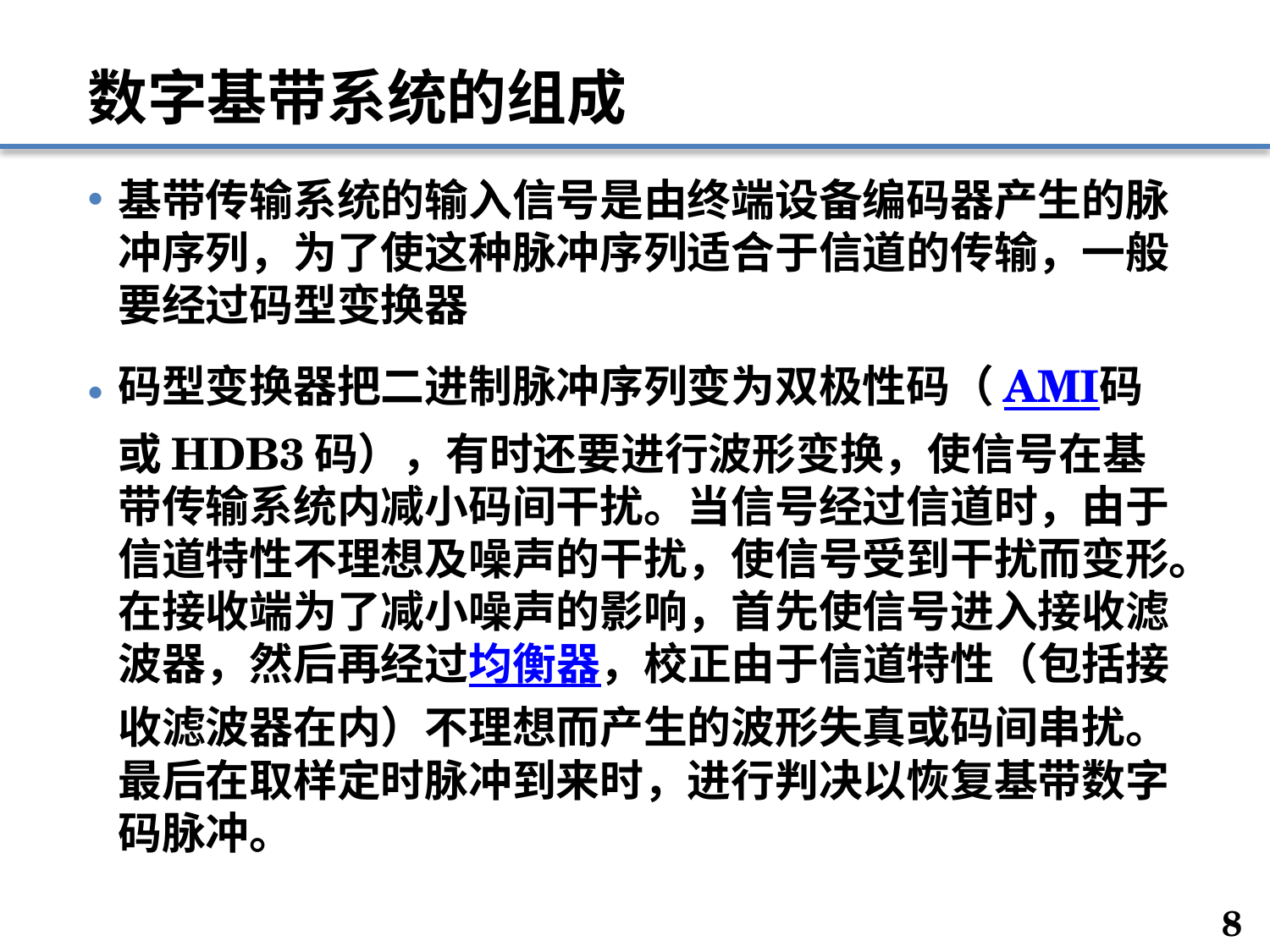

# 数字基带系统的组成
基带传输系统的输入信号是由终端设备编码器产生的脉冲序列，为了使这种脉冲序列适合于信道的传输，一般要经过码型变换器
码型变换器把二进制脉冲序列变为双极性码（AMI码或HDB3码），有时还要进行波形变换，使信号在基带传输系统内减小码间干扰。当信号经过信道时，由于信道特性不理想及噪声的干扰，使信号受到干扰而变形。在接收端为了减小噪声的影响，首先使信号进入接收滤波器，然后再经过均衡器，校正由于信道特性（包括接收滤波器在内）不理想而产生的波形失真或码间串扰。最后在取样定时脉冲到来时，进行判决以恢复基带数字码脉冲。

8